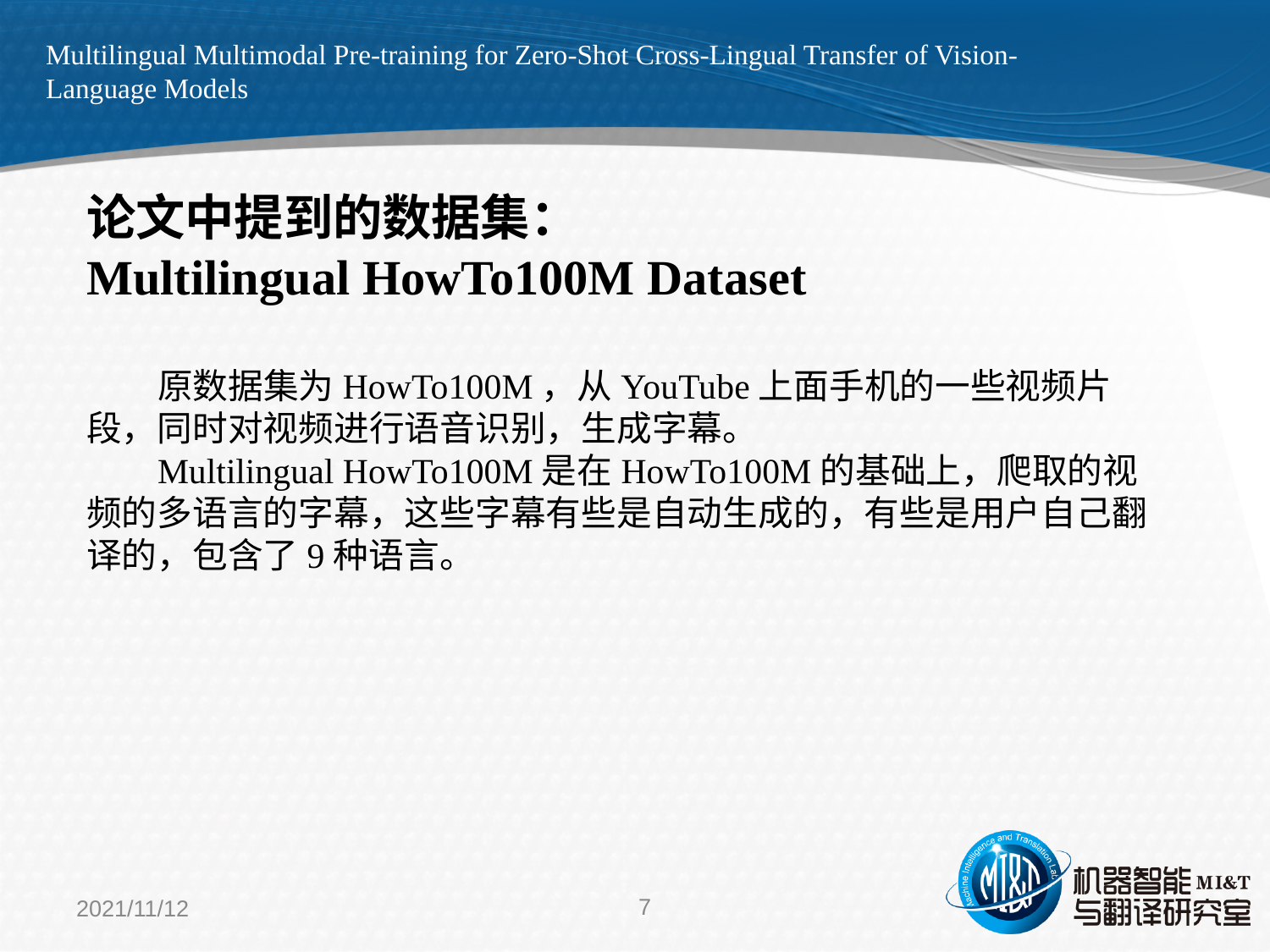

Multilingual Multimodal Pre-training for Zero-Shot Cross-Lingual Transfer of Vision-Language Models
论文中提到的数据集：
Multilingual HowTo100M Dataset

        原数据集为HowTo100M，从YouTube上面手机的一些视频片段，同时对视频进行语音识别，生成字幕。
        Multilingual HowTo100M是在HowTo100M的基础上，爬取的视频的多语言的字幕，这些字幕有些是自动生成的，有些是用户自己翻译的，包含了9种语言。

7
2021/11/12